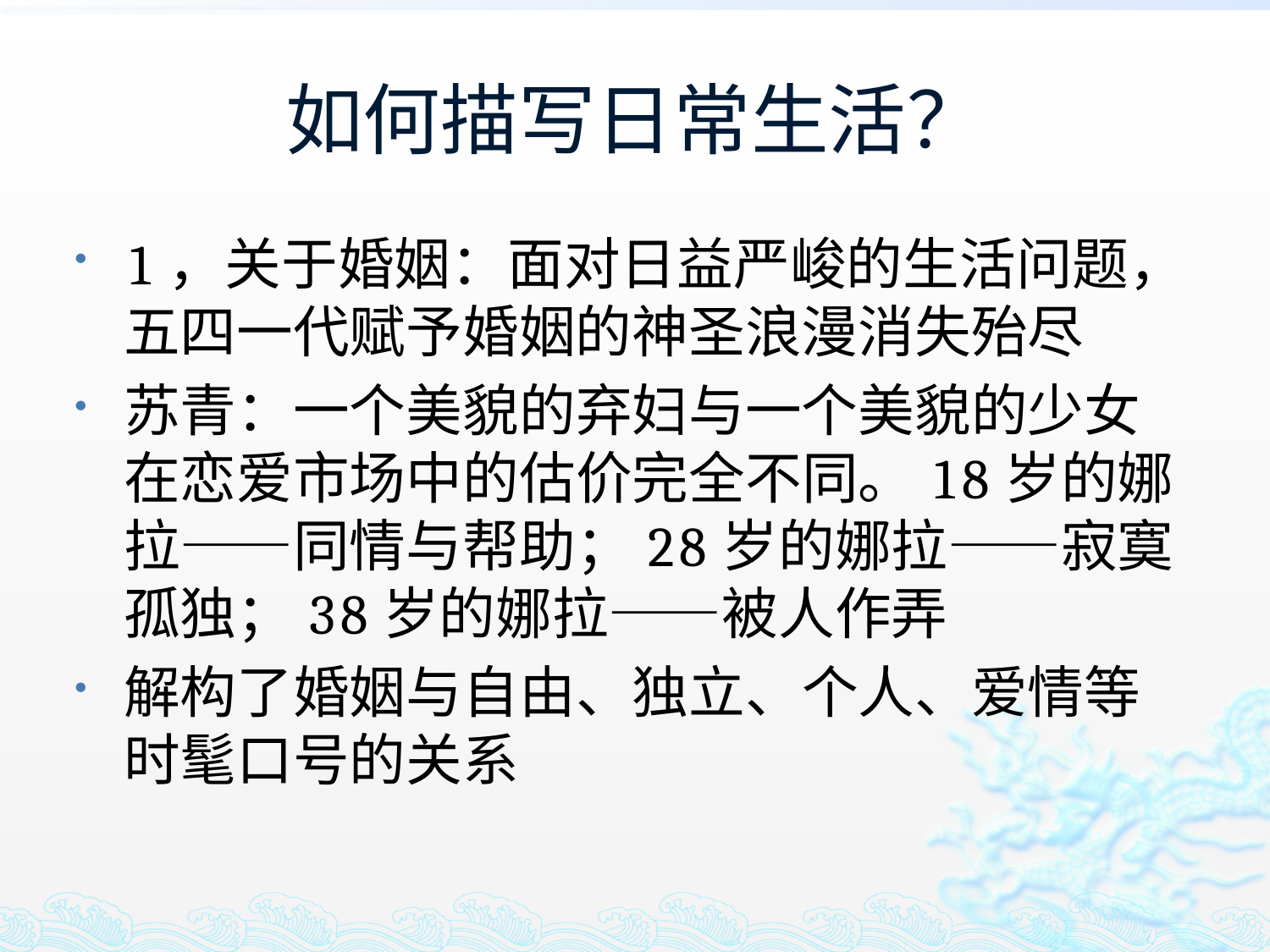

# 如何描写日常生活？
1，关于婚姻：面对日益严峻的生活问题，五四一代赋予婚姻的神圣浪漫消失殆尽
苏青：一个美貌的弃妇与一个美貌的少女在恋爱市场中的估价完全不同。18岁的娜拉——同情与帮助；28岁的娜拉——寂寞孤独；38岁的娜拉——被人作弄
解构了婚姻与自由、独立、个人、爱情等时髦口号的关系